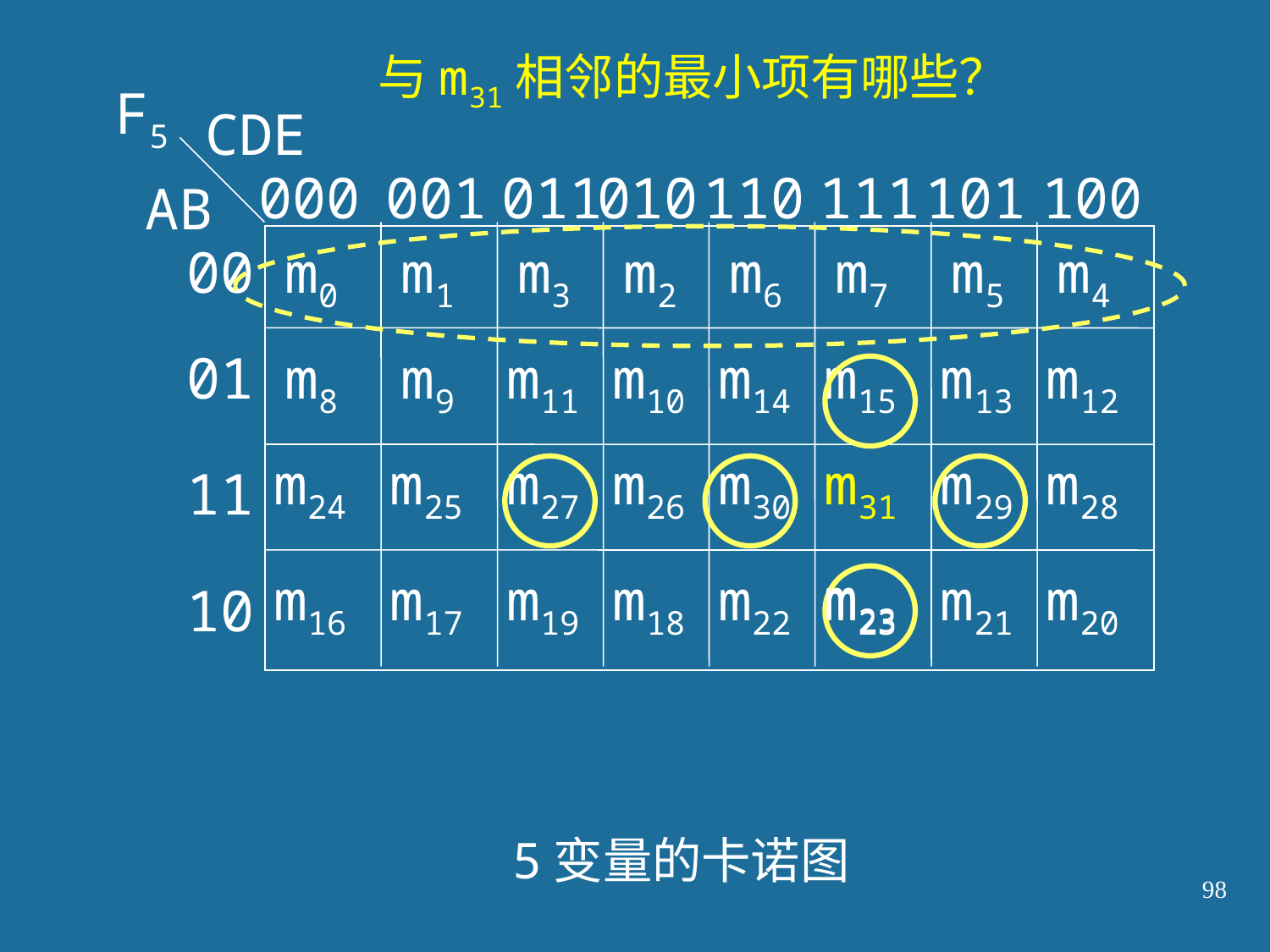

与m31相邻的最小项有哪些？
F5
CDE

000
001
011
010
110
111
101
100
AB

00
m0
m1
m3
m2
m6
m7
m5
m4

01
m8
m9
m11
m10
m14
m15
m13
m12

m24
m25
m27
m26
m30
m31
m29
m28

11

m23
m16
m17
m19
m18
m22
m23
m21
m20

10
5变量的卡诺图
98